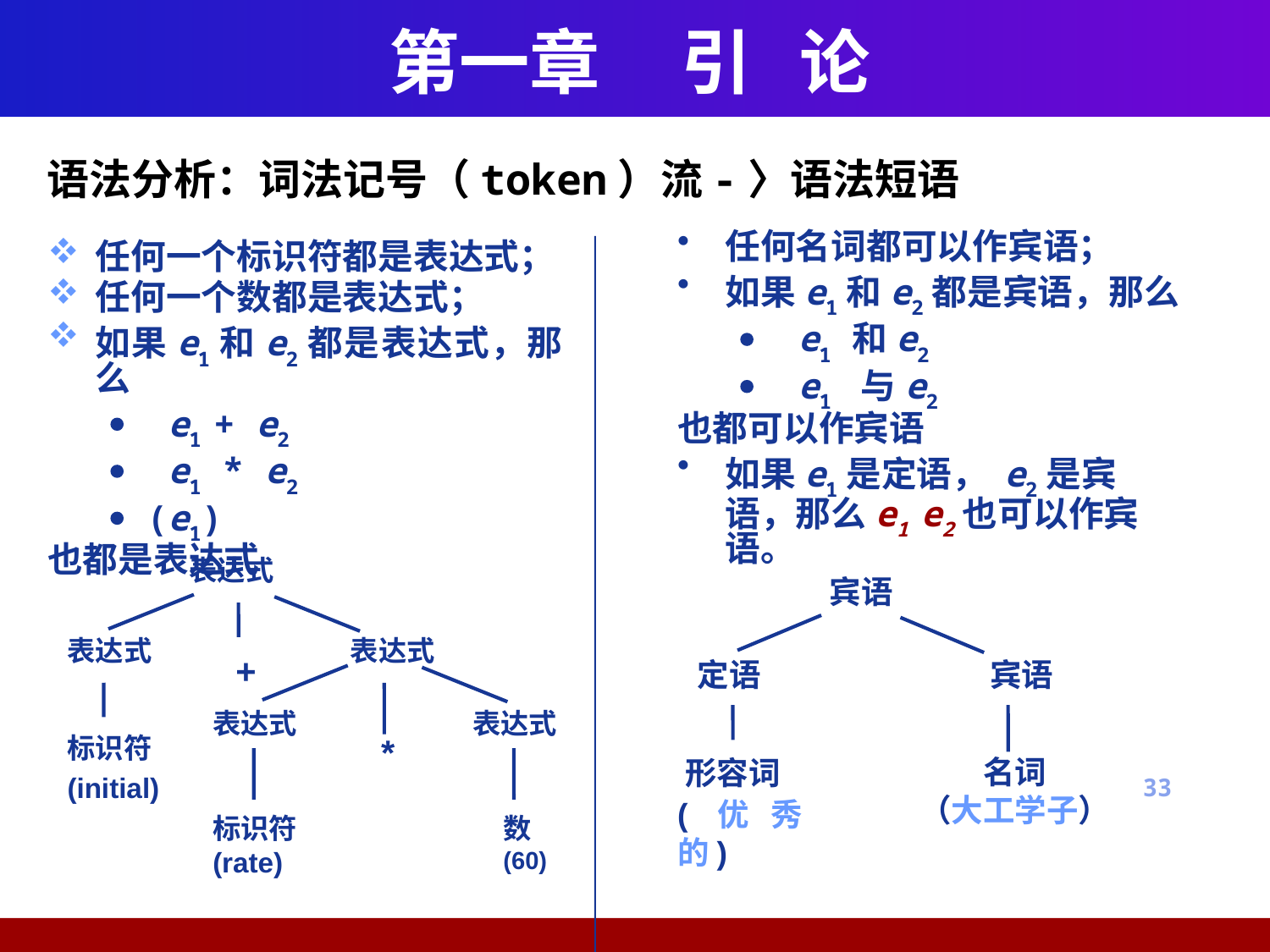

# 第一章     引   论
语法分析：词法记号（token）流-〉语法短语
任何名词都可以作宾语；
如果e1和e2都是宾语，那么
•  e1 和e2
•  e1 与e2
也都可以作宾语
如果e1是定语， e2是宾语，那么e1 e2也可以作宾语。
任何一个标识符都是表达式；
任何一个数都是表达式；
如果e1和e2都是表达式，那么
•  e1 + e2
•  e1 * e2
• (e1)
也都是表达式

表达式

表达式
表达式
+

表达式
表达式
标识符
*

(initial)
标识符
(rate)
数
(60)
宾语

定语
 宾语

名词
（大工学子）
形容词
(优秀的)
33